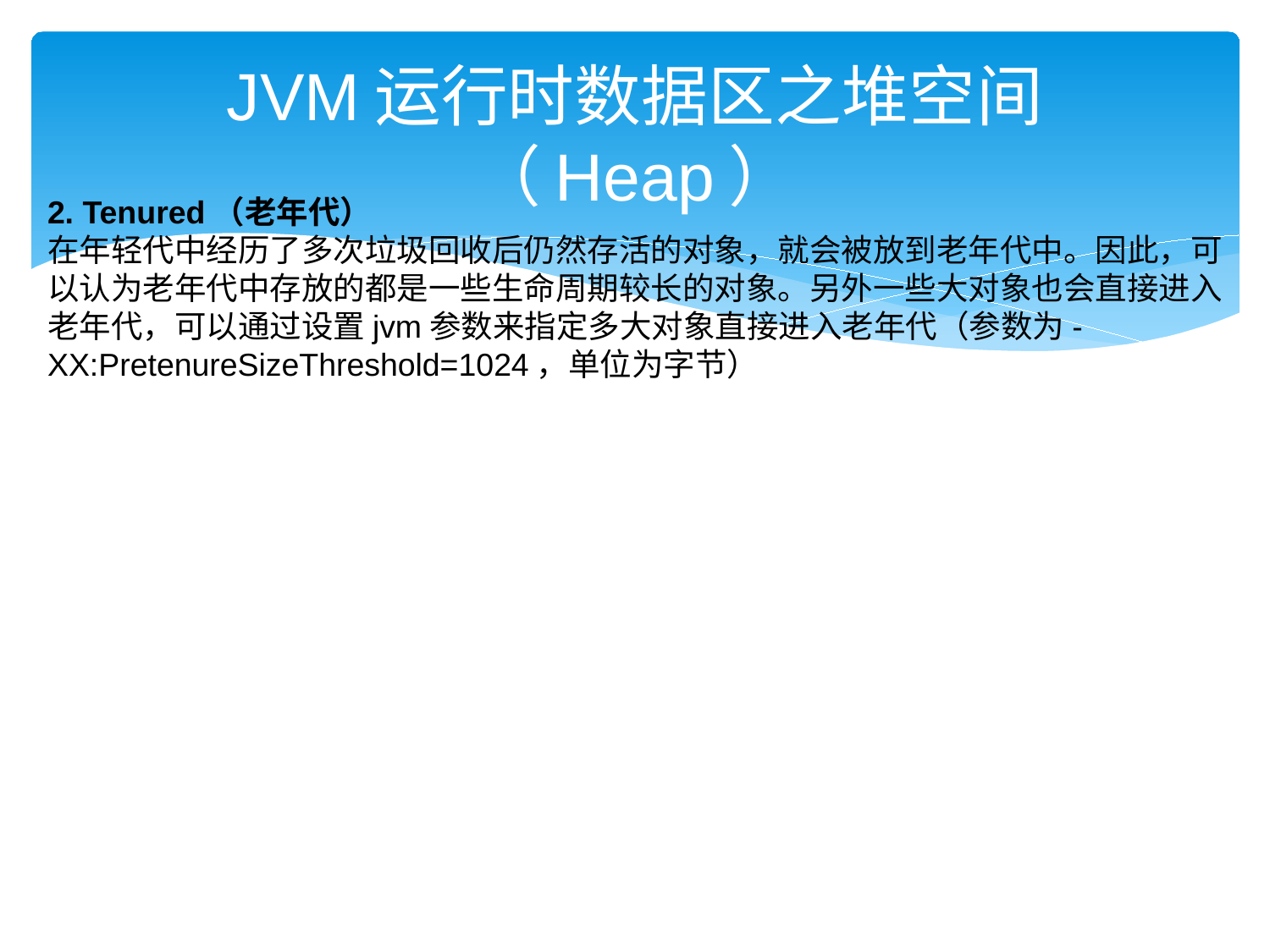

# JVM运行时数据区之堆空间（Heap）
2. Tenured（老年代）
在年轻代中经历了多次垃圾回收后仍然存活的对象，就会被放到老年代中。因此，可以认为老年代中存放的都是一些生命周期较长的对象。另外一些大对象也会直接进入老年代，可以通过设置jvm参数来指定多大对象直接进入老年代（参数为-XX:PretenureSizeThreshold=1024，单位为字节）